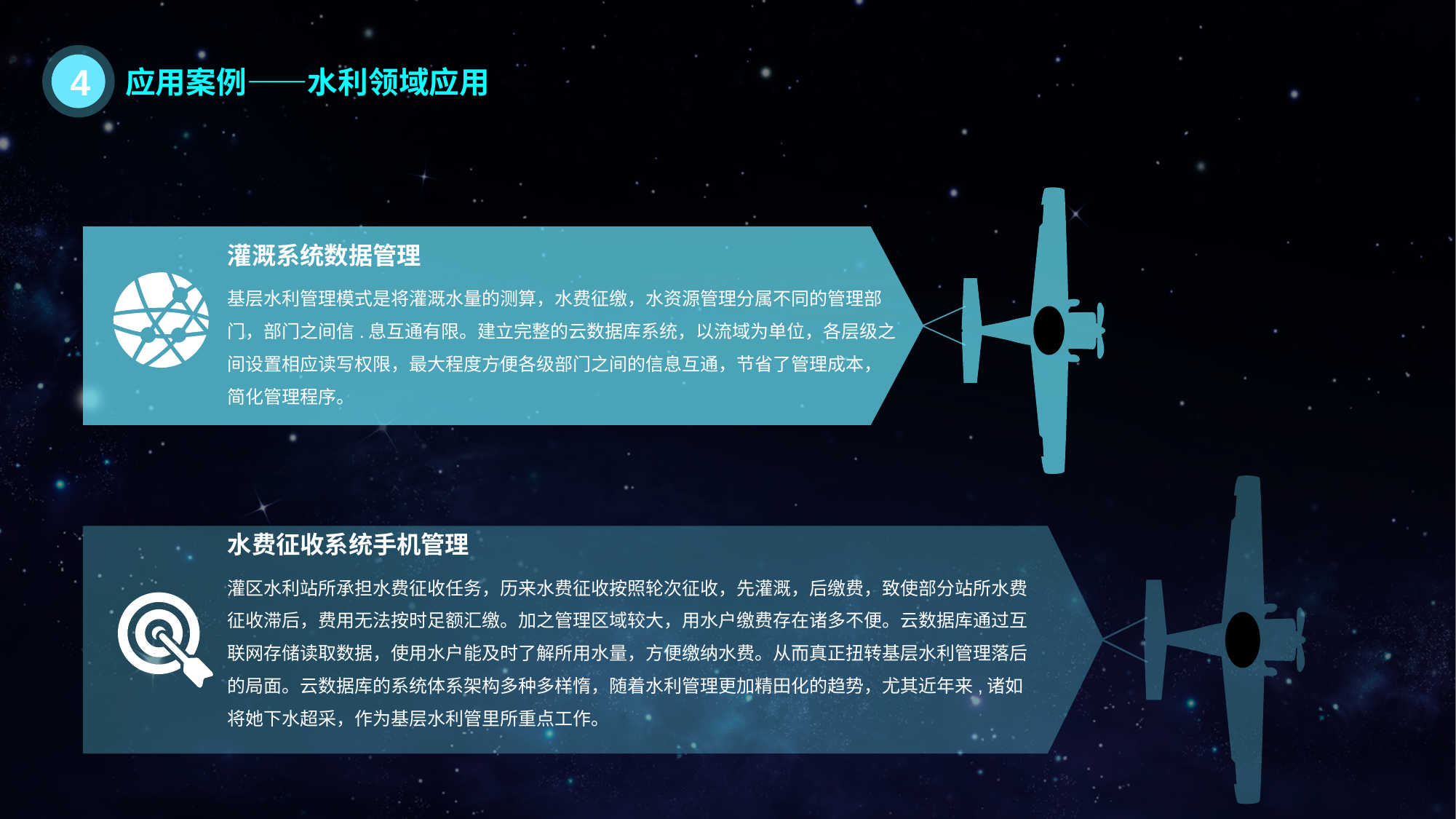

4
应用案例——水利领域应用

灌溉系统数据管理
基层水利管理模式是将灌溉水量的测算，水费征缴，水资源管理分属不同的管理部门，部门之间信.息互通有限。建立完整的云数据库系统，以流域为单位，各层级之间设置相应读写权限，最大程度方便各级部门之间的信息互通，节省了管理成本，简化管理程序。

水费征收系统手机管理
灌区水利站所承担水费征收任务，历来水费征收按照轮次征收，先灌溉，后缴费，致使部分站所水费征收滞后，费用无法按时足额汇缴。加之管理区域较大，用水户缴费存在诸多不便。云数据库通过互联网存储读取数据，使用水户能及时了解所用水量，方便缴纳水费。从而真正扭转基层水利管理落后的局面。云数据库的系统体系架构多种多样惰，随着水利管理更加精田化的趋势，尤其近年来,诸如将她下水超采，作为基层水利管里所重点工作。